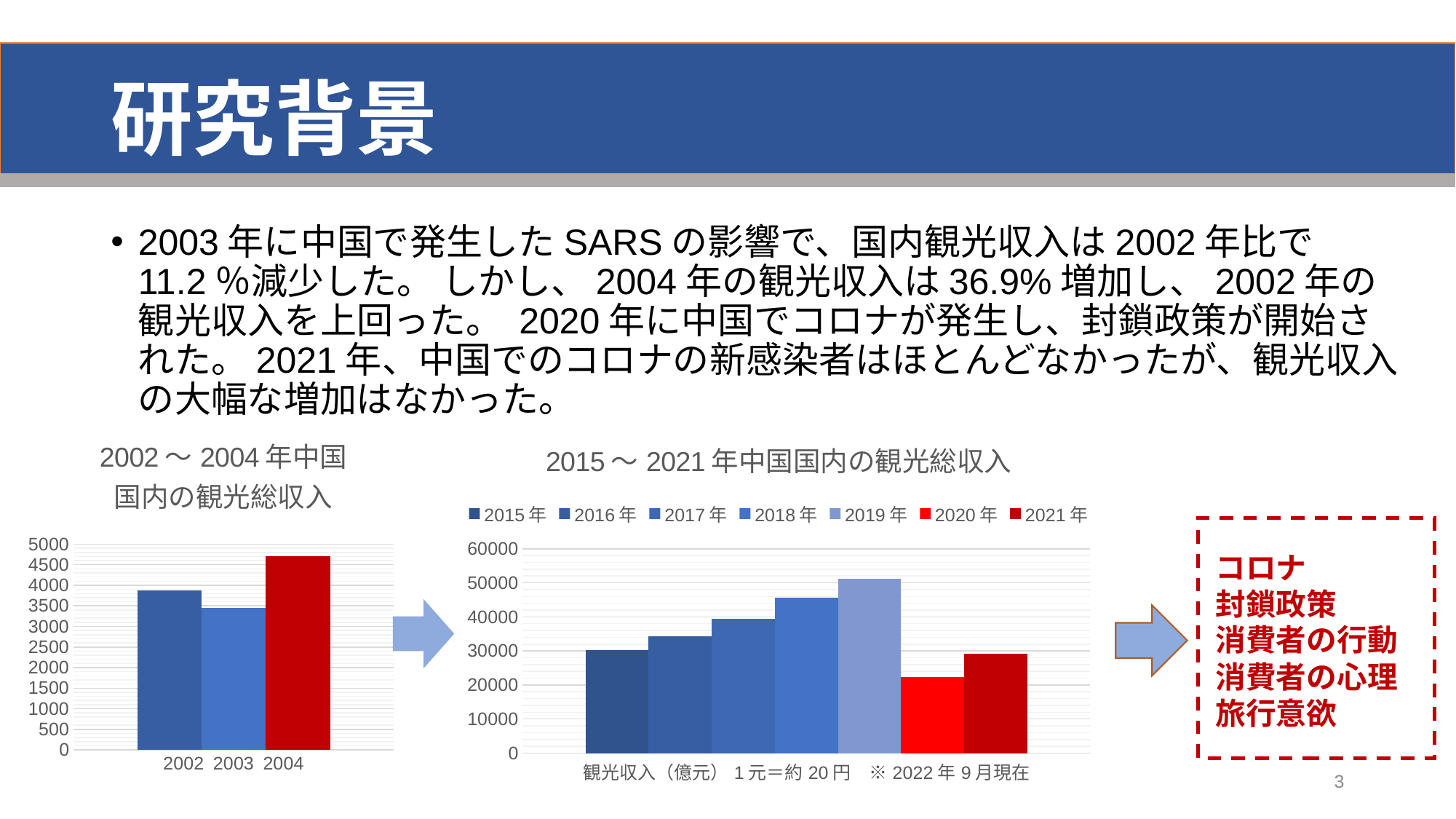

# 研究背景
2003年に中国で発生したSARSの影響で、国内観光収入は2002年比で11.2％減少した。 しかし、2004年の観光収入は36.9%増加し、2002年の観光収入を上回った。 2020年に中国でコロナが発生し、封鎖政策が開始された。2021年、中国でのコロナの新感染者はほとんどなかったが、観光収入の大幅な増加はなかった。

### Chart: 2002〜2004年中国
国内の観光総収入

| Category | 2002年 | 2003年 | 2004年 |
|---|---|---|---|
| 2002  2003  2004 | 3878.0 | 3442.27 | 4710.71 |

### Chart: 2015〜2021年中国国内の観光総収入

| Category | 2015年 | 2016年 | 2017年 | 2018年 | 2019年 | 2020年 | 2021年 |
|---|---|---|---|---|---|---|---|
| 観光収入（億元）1元＝約20円　※2022年9月現在 | 30312.0 | 34195.0 | 39390.0 | 45561.0 | 51251.0 | 22286.0 | 29191.0 |
コロナ
封鎖政策
消費者の行動
消費者の心理
旅行意欲

3